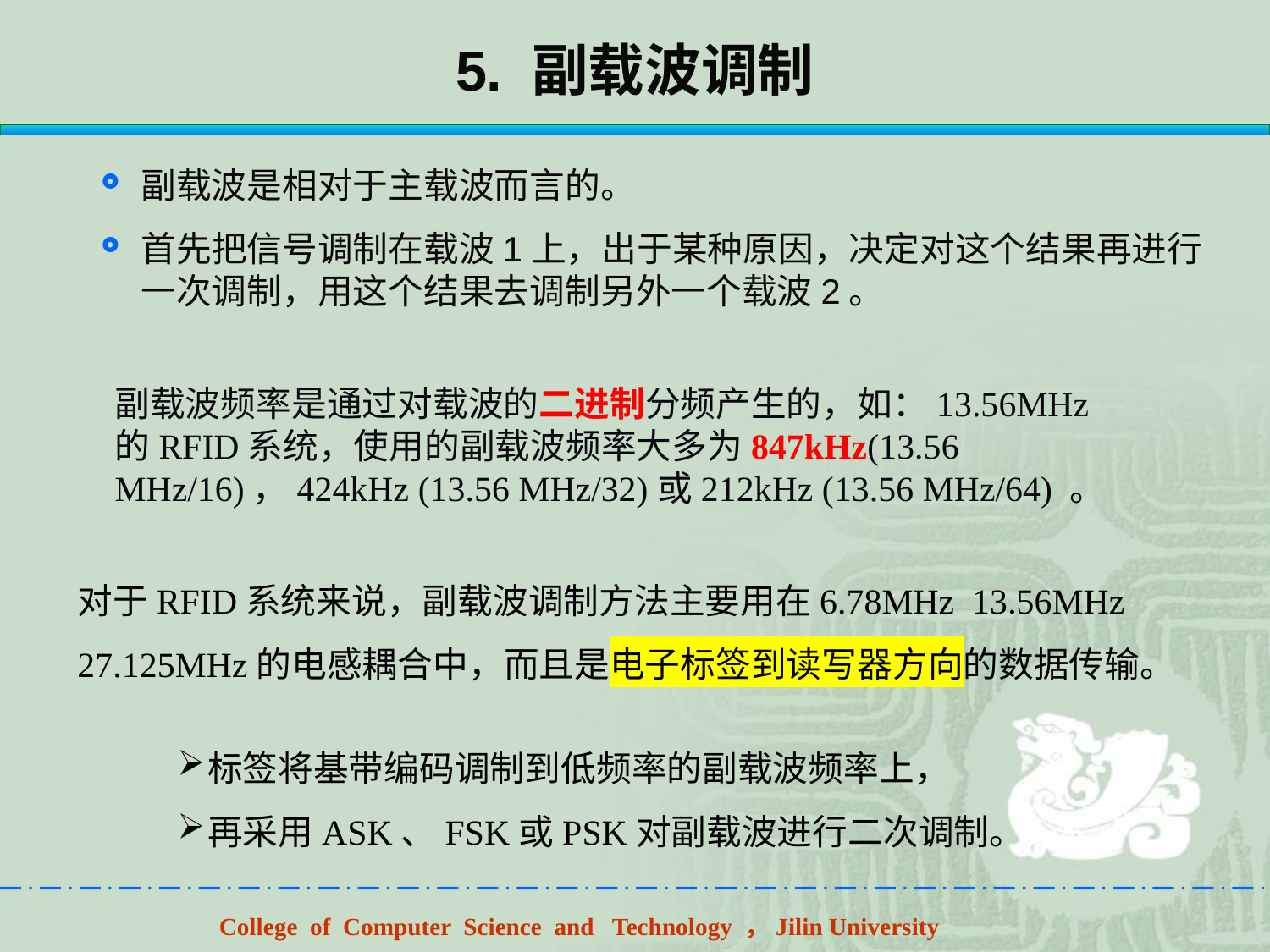

# 5. 副载波调制
副载波是相对于主载波而言的。
首先把信号调制在载波1上，出于某种原因，决定对这个结果再进行一次调制，用这个结果去调制另外一个载波2。
副载波频率是通过对载波的二进制分频产生的，如：13.56MHz 的RFID系统，使用的副载波频率大多为847kHz(13.56 MHz/16)，424kHz (13.56 MHz/32)或212kHz (13.56 MHz/64) 。
对于RFID系统来说，副载波调制方法主要用在6.78MHz  13.56MHz  27.125MHz的电感耦合中，而且是电子标签到读写器方向的数据传输。
标签将基带编码调制到低频率的副载波频率上，
再采用ASK、FSK或PSK对副载波进行二次调制。